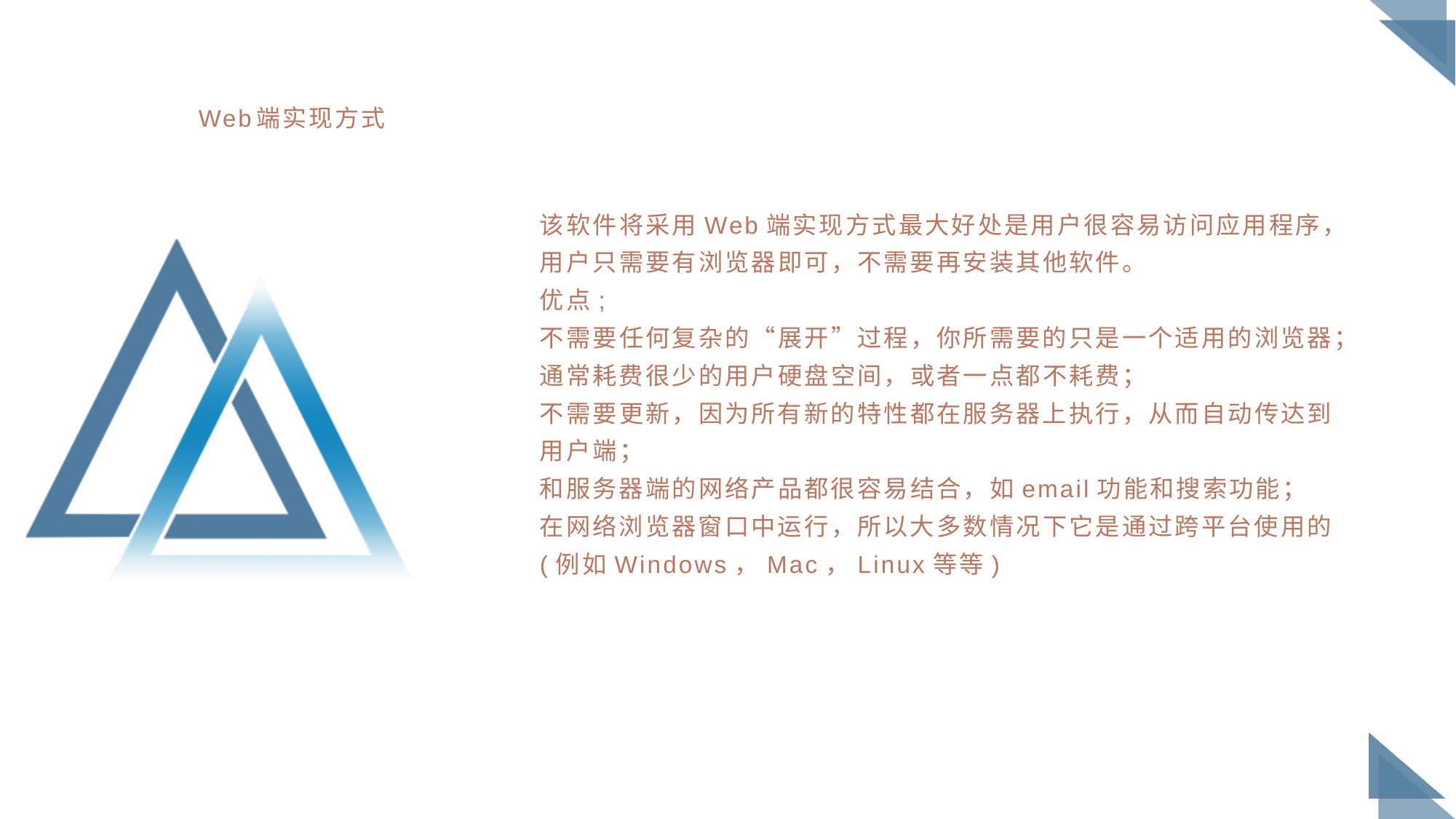

Web端实现方式
该软件将采用Web端实现方式最大好处是用户很容易访问应用程序，用户只需要有浏览器即可，不需要再安装其他软件。
优点;
不需要任何复杂的“展开”过程，你所需要的只是一个适用的浏览器；
通常耗费很少的用户硬盘空间，或者一点都不耗费；
不需要更新，因为所有新的特性都在服务器上执行，从而自动传达到用户端；
和服务器端的网络产品都很容易结合，如email功能和搜索功能；
在网络浏览器窗口中运行，所以大多数情况下它是通过跨平台使用的 (例如Windows，Mac，Linux等等)